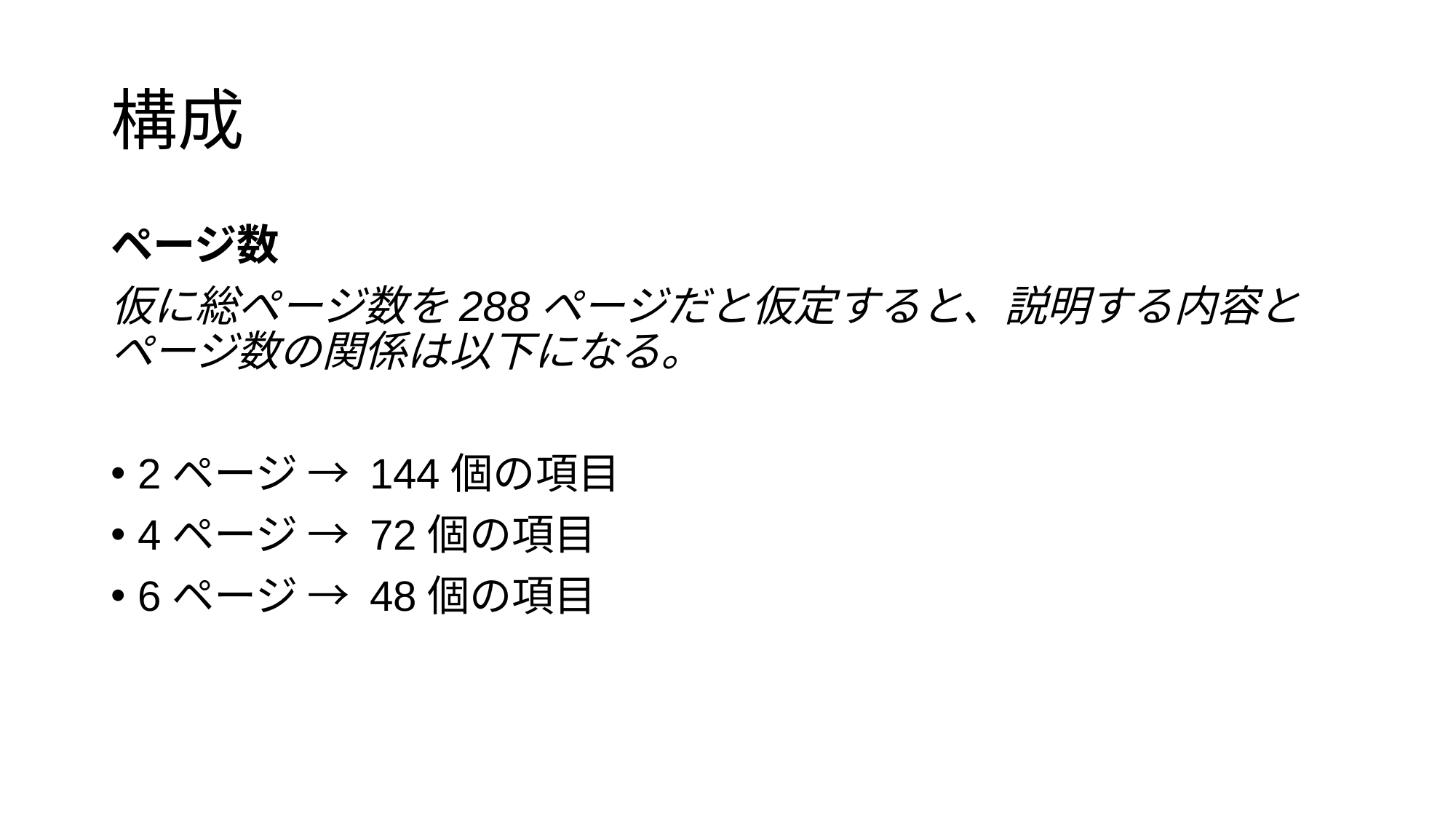

# 構成
ページ数
仮に総ページ数を288ページだと仮定すると、説明する内容とページ数の関係は以下になる。

2ページ → 144個の項目
4ページ → 72個の項目
6ページ → 48個の項目